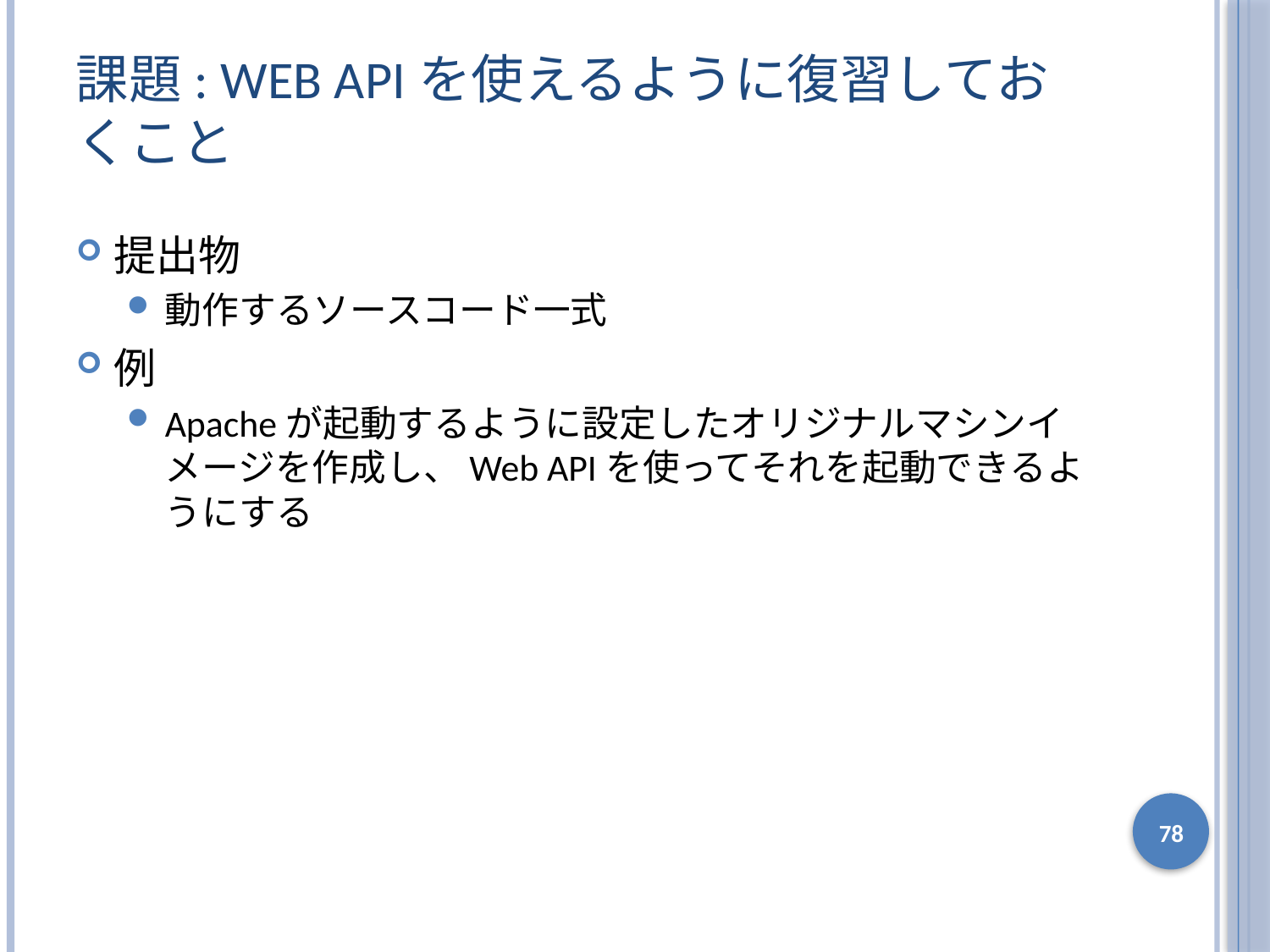

# 課題: Web APIを使えるように復習しておくこと
提出物
動作するソースコード一式
例
Apacheが起動するように設定したオリジナルマシンイメージを作成し、Web APIを使ってそれを起動できるようにする
78